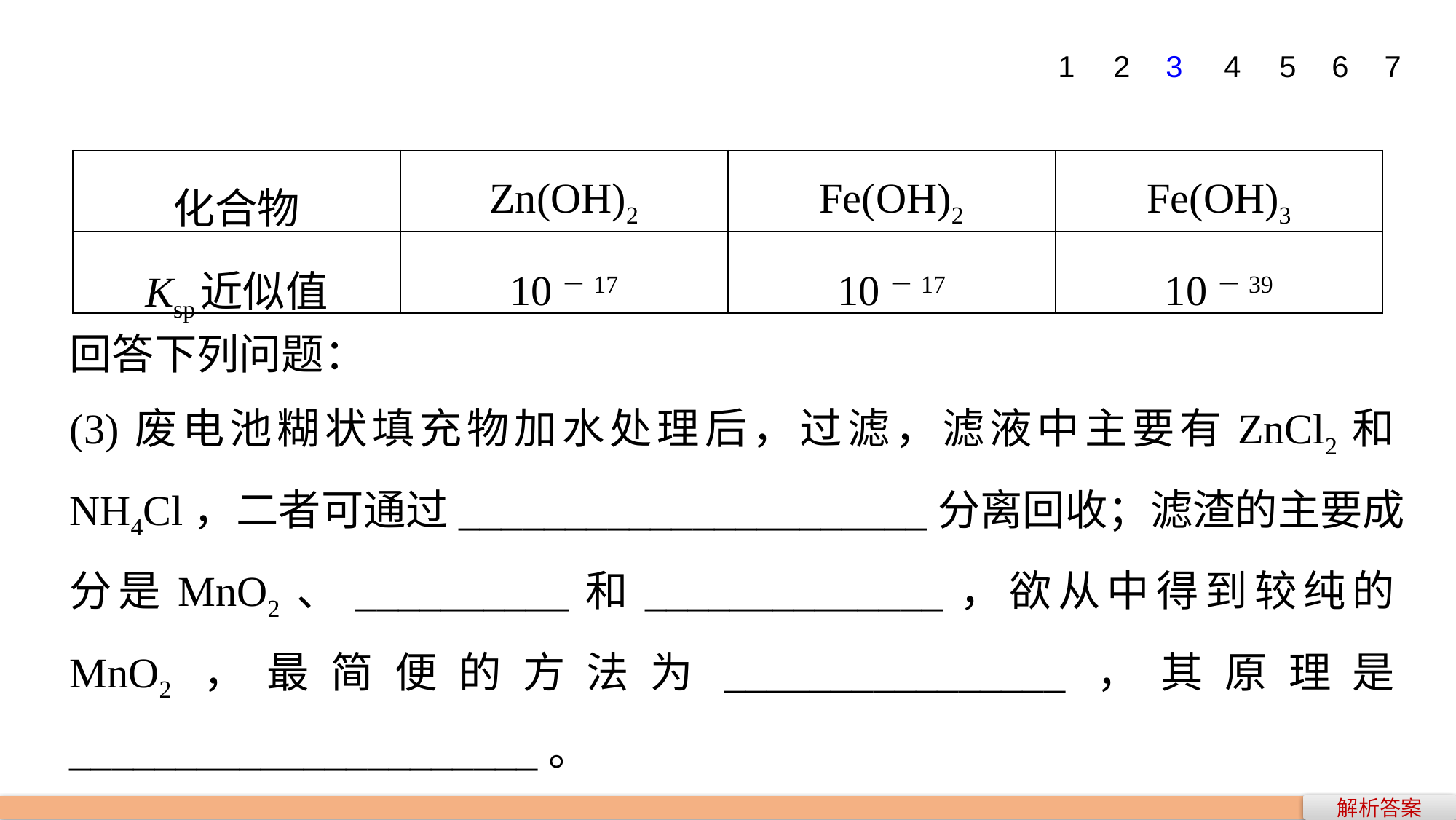

1
2
3
4
5
6
7
| 化合物 | Zn(OH)2 | Fe(OH)2 | Fe(OH)3 |
| --- | --- | --- | --- |
| Ksp近似值 | 10－17 | 10－17 | 10－39 |
回答下列问题：
(3)废电池糊状填充物加水处理后，过滤，滤液中主要有ZnCl2和NH4Cl，二者可通过______________________分离回收；滤渣的主要成分是MnO2、__________和______________，欲从中得到较纯的MnO2，最简便的方法为________________，其原理是______________________。
解析答案